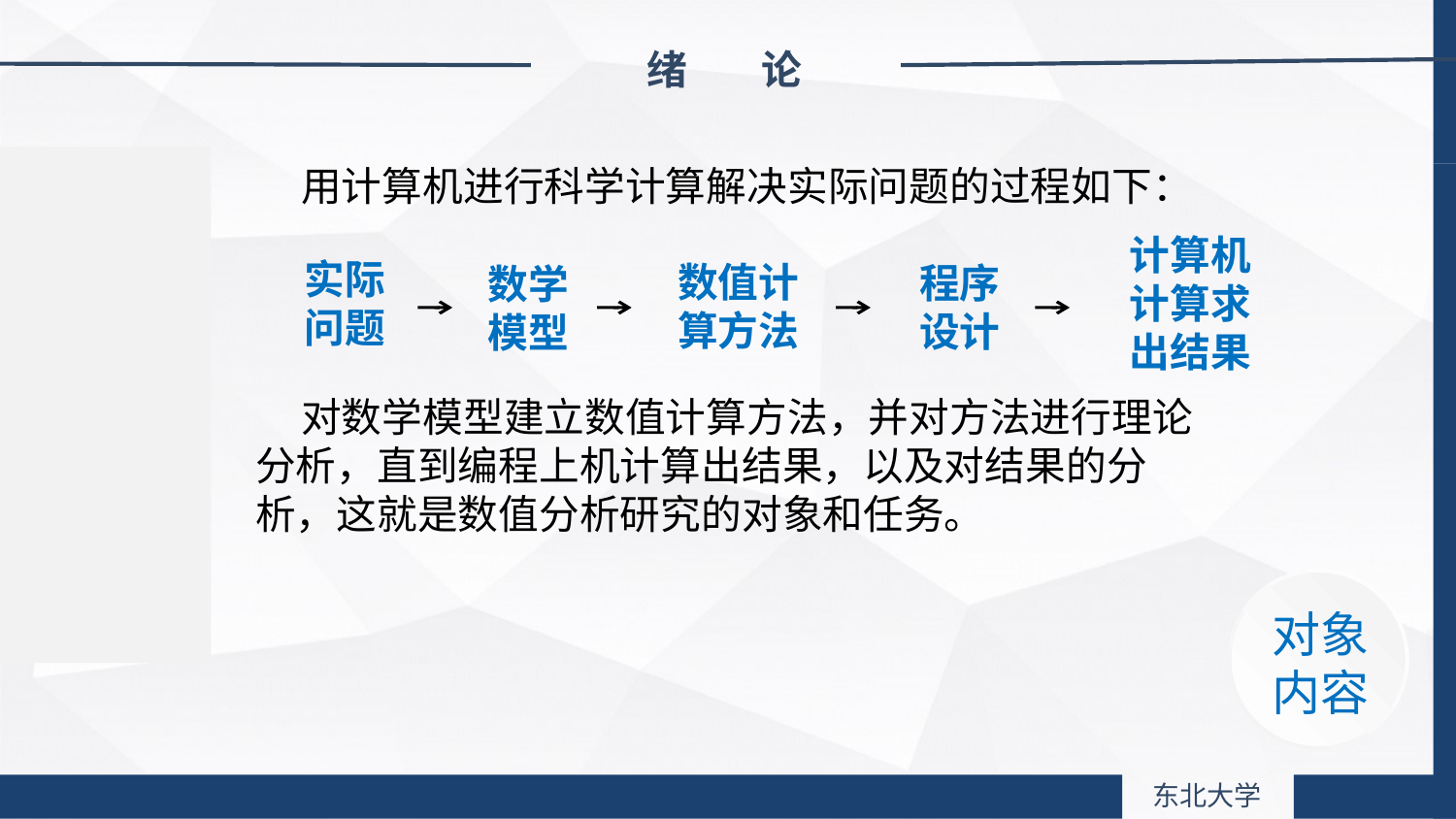

绪        论

    用计算机进行科学计算解决实际问题的过程如下：
计算机计算求出结果
实际问题
数值计算方法
程序设计
数学模型

    对数学模型建立数值计算方法，并对方法进行理论分析，直到编程上机计算出结果，以及对结果的分析，这就是数值分析研究的对象和任务。

对象
内容